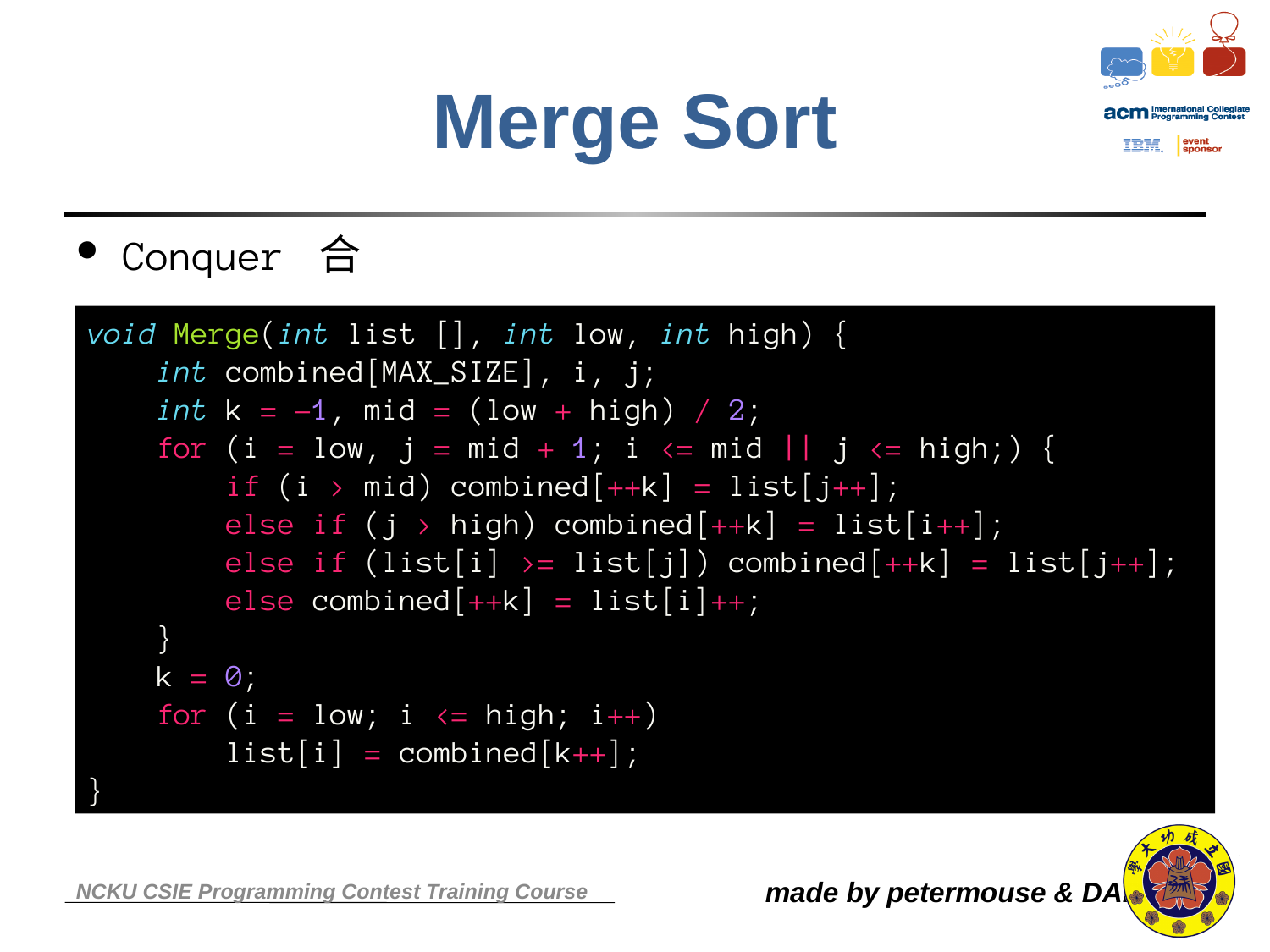

Merge Sort
Conquer 合

void Merge(int list [], int low, int high) {
    int combined[MAX_SIZE], i, j;
    int k = -1, mid = (low + high) / 2;
    for (i = low, j = mid + 1; i <= mid || j <= high;) {
        if (i > mid) combined[++k] = list[j++];
        else if (j > high) combined[++k] = list[i++];
        else if (list[i] >= list[j]) combined[++k] = list[j++];
        else combined[++k] = list[i]++;
    }
    k = 0;
    for (i = low; i <= high; i++)
        list[i] = combined[k++];
}